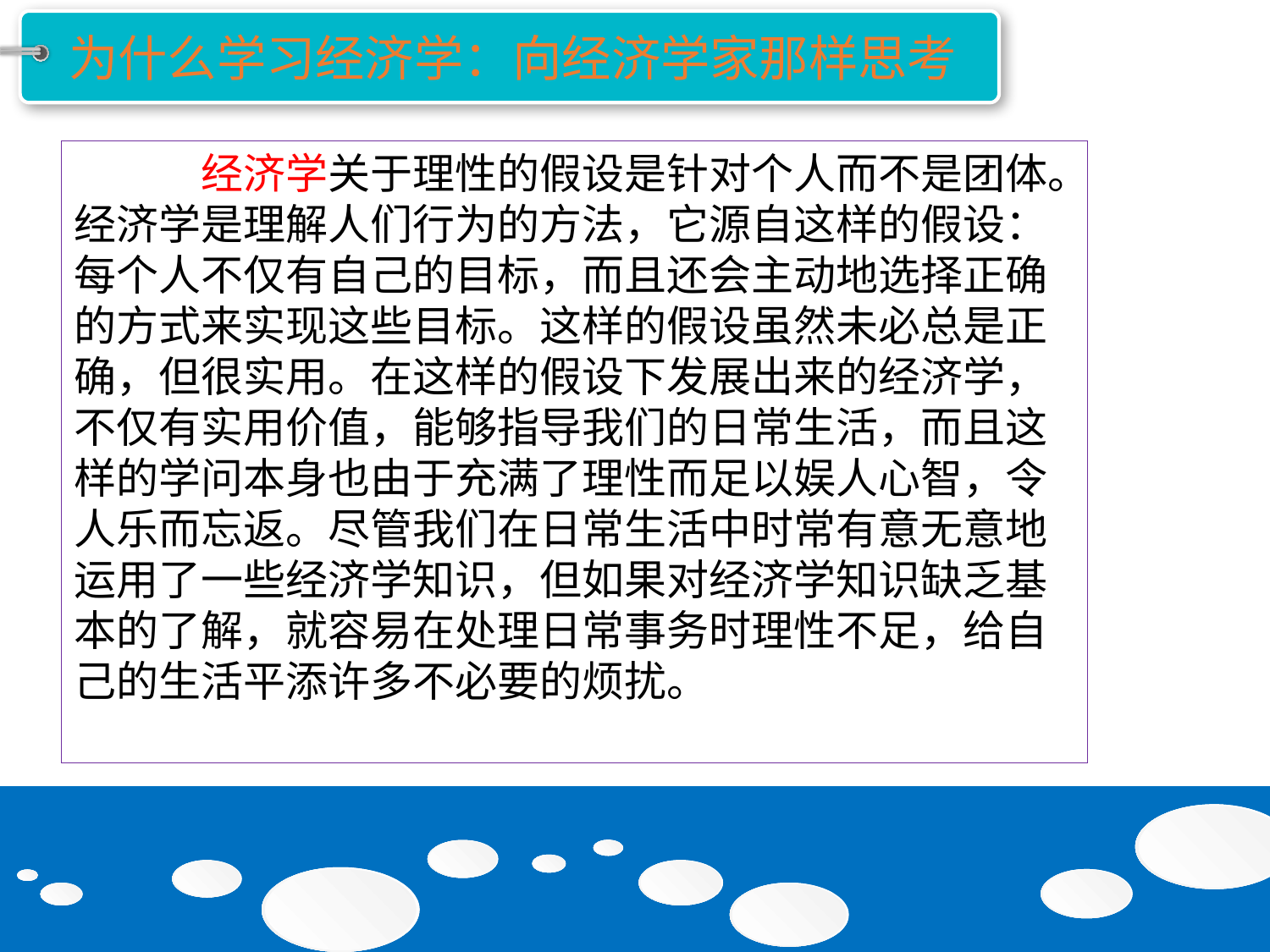

为什么学习经济学：向经济学家那样思考

	经济学关于理性的假设是针对个人而不是团体。经济学是理解人们行为的方法，它源自这样的假设：每个人不仅有自己的目标，而且还会主动地选择正确的方式来实现这些目标。这样的假设虽然未必总是正确，但很实用。在这样的假设下发展出来的经济学，不仅有实用价值，能够指导我们的日常生活，而且这样的学问本身也由于充满了理性而足以娱人心智，令人乐而忘返。尽管我们在日常生活中时常有意无意地运用了一些经济学知识，但如果对经济学知识缺乏基本的了解，就容易在处理日常事务时理性不足，给自己的生活平添许多不必要的烦扰。